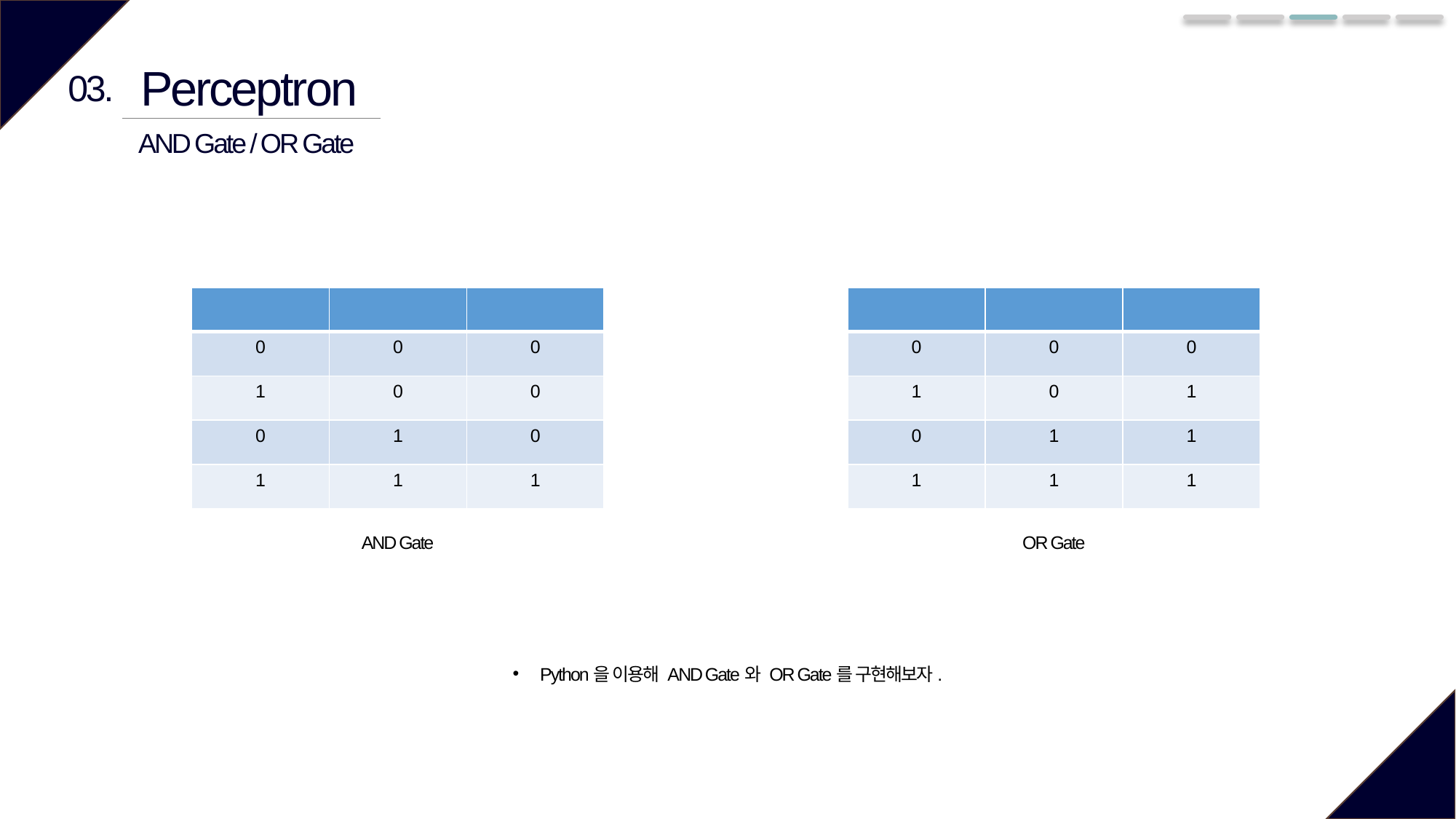

Perceptron
03.
AND Gate / OR Gate
| X | Y | F |
| --- | --- | --- |
| 0 | 0 | 0 |
| 1 | 0 | 0 |
| 0 | 1 | 0 |
| 1 | 1 | 1 |
| X | Y | F |
| --- | --- | --- |
| 0 | 0 | 0 |
| 1 | 0 | 1 |
| 0 | 1 | 1 |
| 1 | 1 | 1 |
AND Gate
OR Gate
Python을 이용해 AND Gate와 OR Gate를 구현해보자.